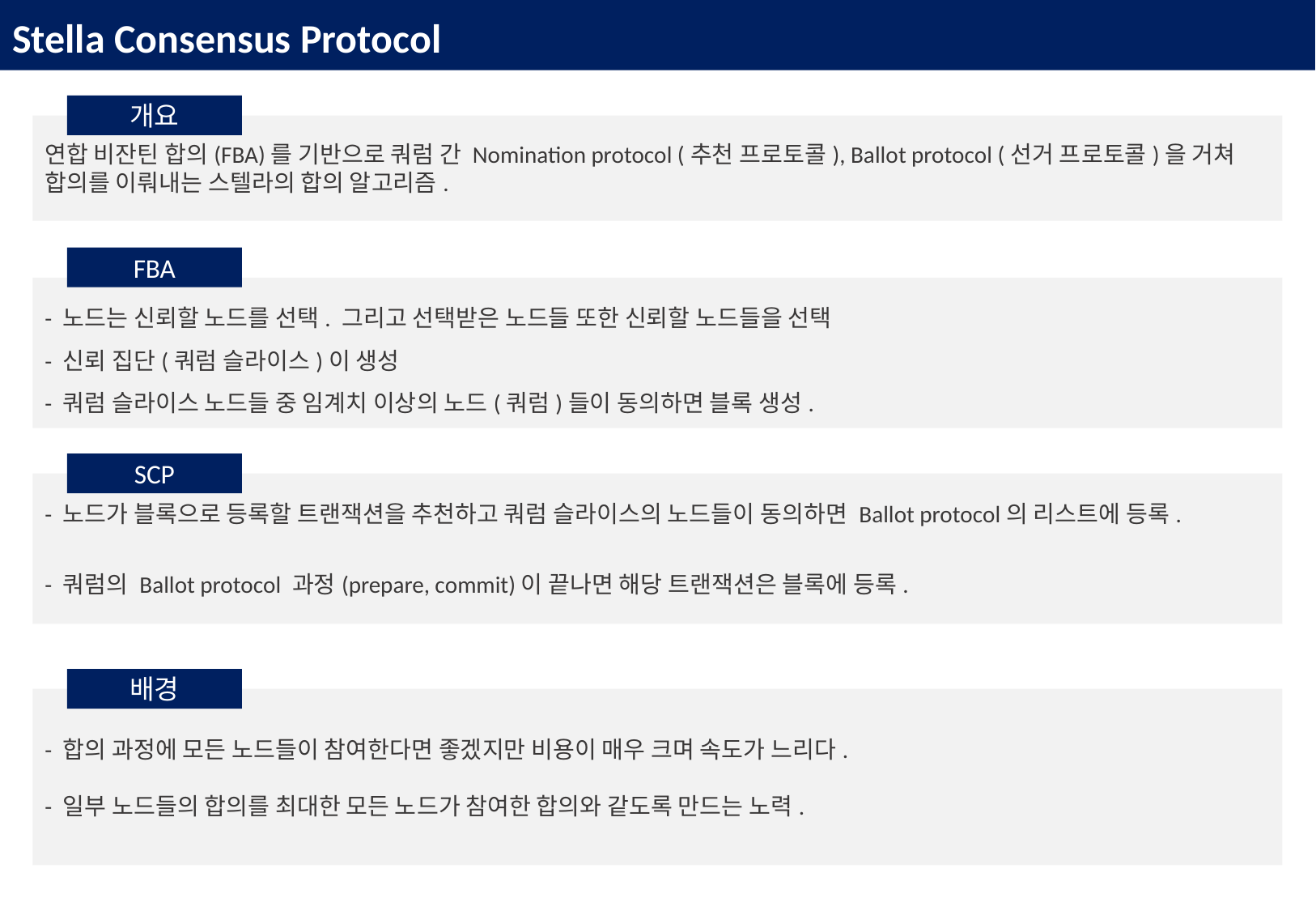

Stella Consensus Protocol
개요
연합 비잔틴 합의(FBA)를 기반으로 쿼럼 간 Nomination protocol (추천 프로토콜), Ballot protocol (선거 프로토콜)을 거쳐 합의를 이뤄내는 스텔라의 합의 알고리즘.
FBA
- 노드는 신뢰할 노드를 선택. 그리고 선택받은 노드들 또한 신뢰할 노드들을 선택
- 신뢰 집단(쿼럼 슬라이스)이 생성
- 쿼럼 슬라이스 노드들 중 임계치 이상의 노드(쿼럼)들이 동의하면 블록 생성.
SCP
- 노드가 블록으로 등록할 트랜잭션을 추천하고 쿼럼 슬라이스의 노드들이 동의하면 Ballot protocol의 리스트에 등록.

- 쿼럼의 Ballot protocol 과정(prepare, commit)이 끝나면 해당 트랜잭션은 블록에 등록.
배경
- 합의 과정에 모든 노드들이 참여한다면 좋겠지만 비용이 매우 크며 속도가 느리다.

- 일부 노드들의 합의를 최대한 모든 노드가 참여한 합의와 같도록 만드는 노력.